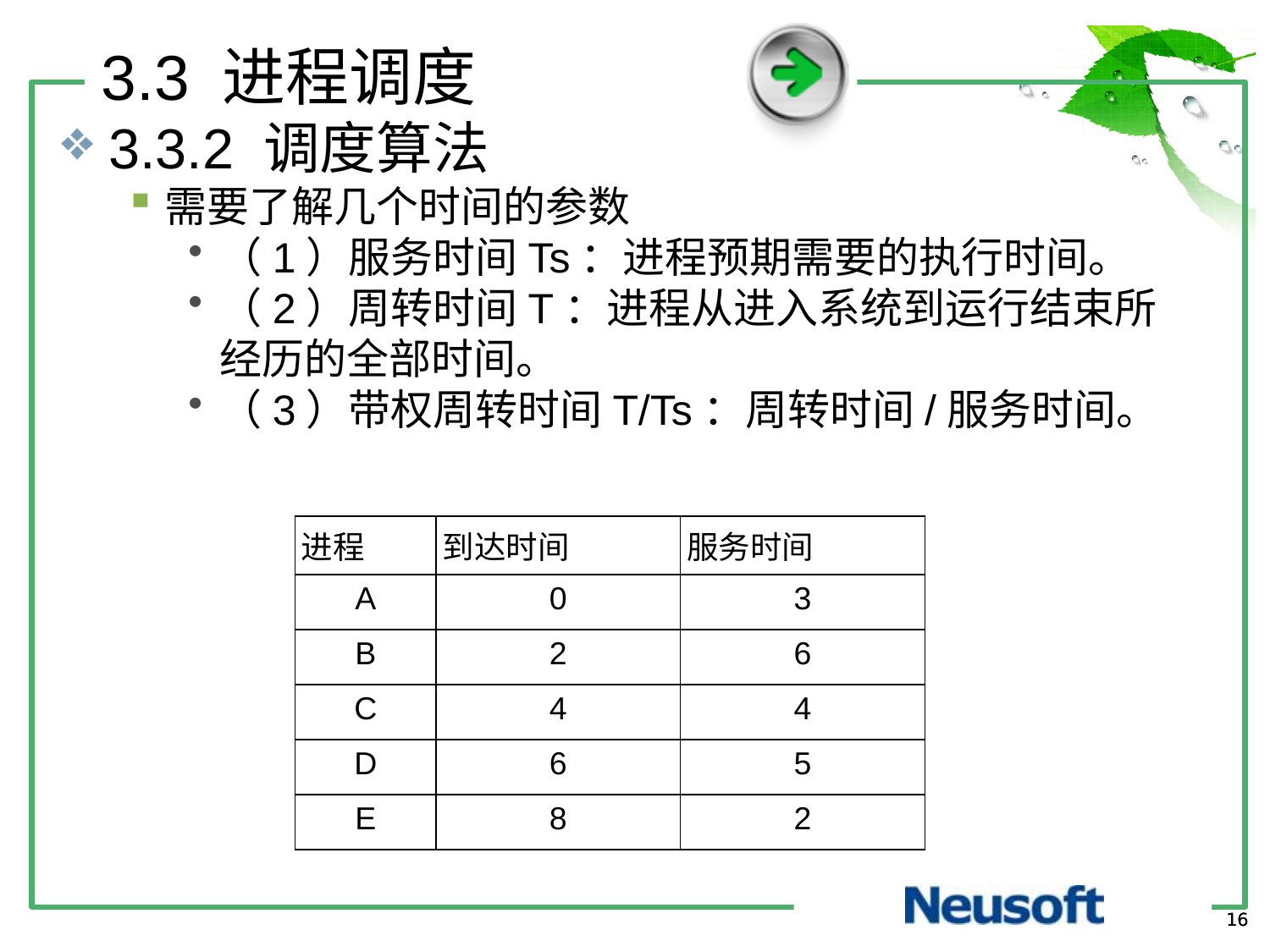

3.3 进程调度
3.3.2 调度算法
需要了解几个时间的参数
（1）服务时间Ts：进程预期需要的执行时间。
（2）周转时间T：进程从进入系统到运行结束所经历的全部时间。
（3）带权周转时间T/Ts：周转时间/服务时间。
| 进程 | 到达时间 | 服务时间 |
| --- | --- | --- |
| A | 0 | 3 |
| B | 2 | 6 |
| C | 4 | 4 |
| D | 6 | 5 |
| E | 8 | 2 |
16
16